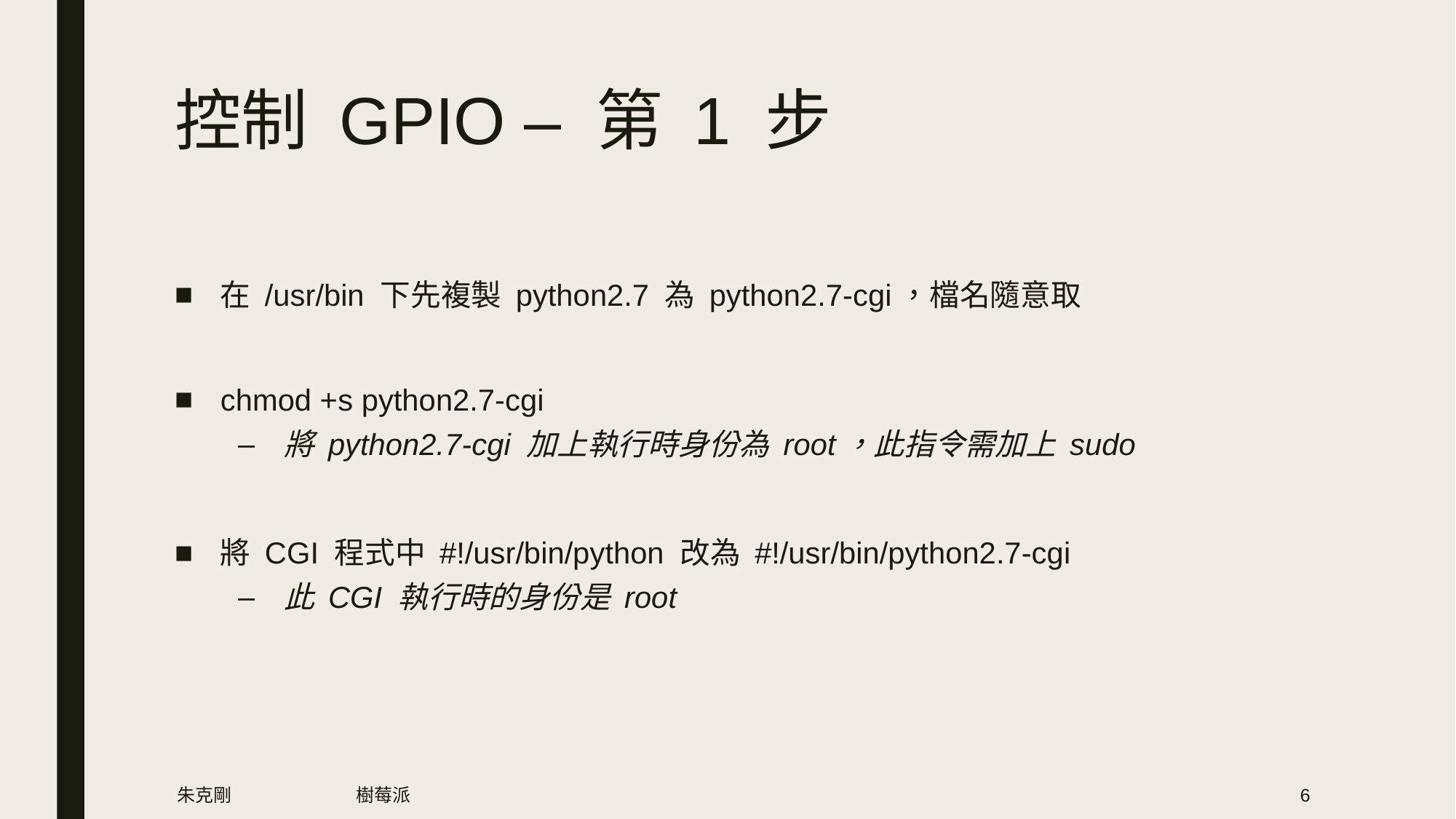

# 控制 GPIO – 第 1 步
在 /usr/bin 下先複製 python2.7 為 python2.7-cgi，檔名隨意取

chmod +s python2.7-cgi
將 python2.7-cgi 加上執行時身份為 root，此指令需加上 sudo

將 CGI 程式中 #!/usr/bin/python 改為 #!/usr/bin/python2.7-cgi
此 CGI 執行時的身份是 root
朱克剛
樹莓派
6